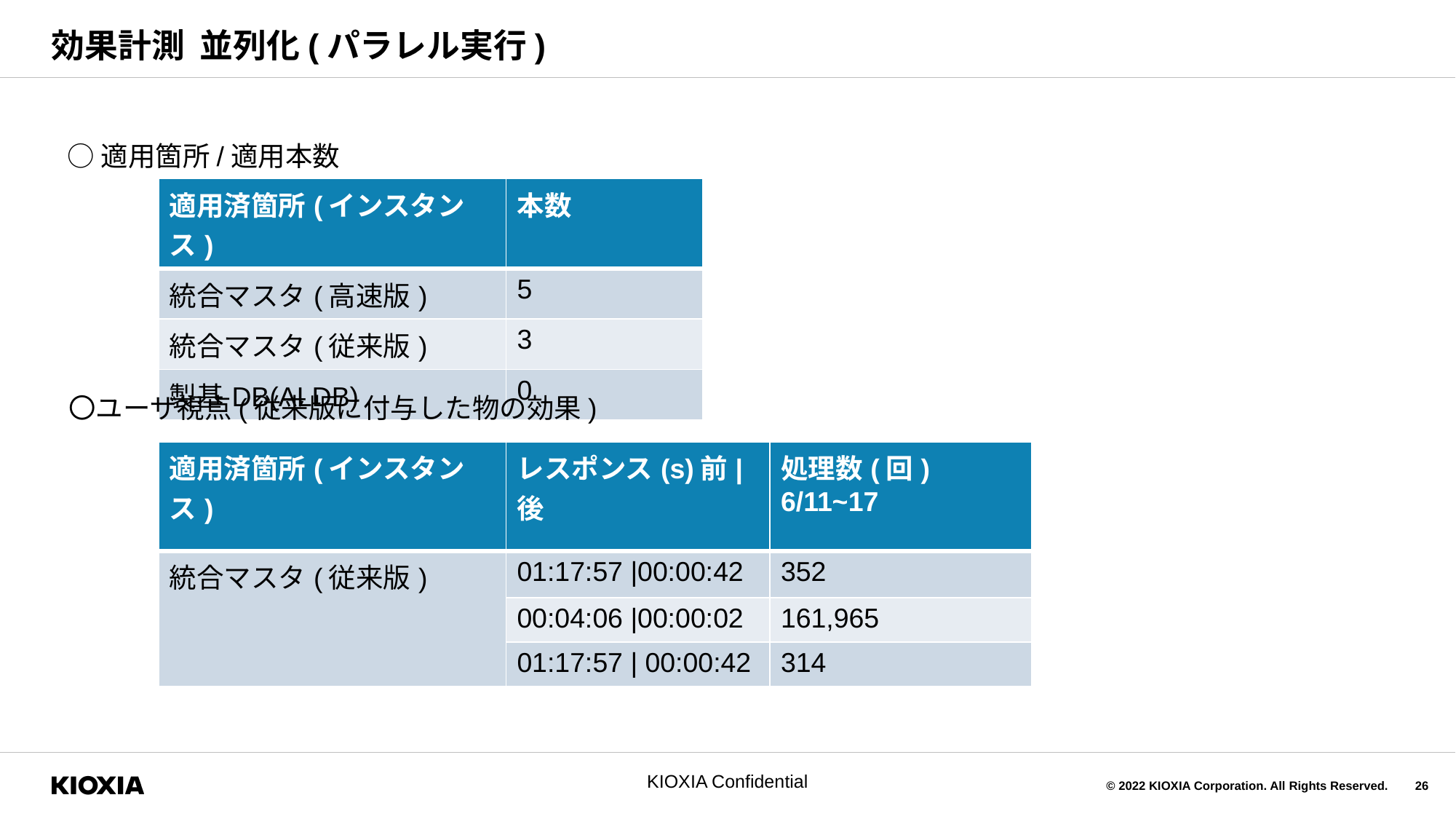

# 効果計測  並列化(パラレル実行)
○適用箇所/適用本数
| 適用済箇所(インスタンス) | 本数 |
| --- | --- |
| 統合マスタ(高速版) | 5 |
| 統合マスタ(従来版) | 3 |
| 製基DB(ALDB) | 0 |

〇ユーザ視点(従来版に付与した物の効果)
| 適用済箇所(インスタンス) | レスポンス(s)前|後 | 処理数(回) 6/11~17 |
| --- | --- | --- |
| 統合マスタ(従来版) | 01:17:57 |00:00:42 | 352 |
|  | 00:04:06 |00:00:02 | 161,965 |
|  | 01:17:57 | 00:00:42 | 314 |
KIOXIA Confidential